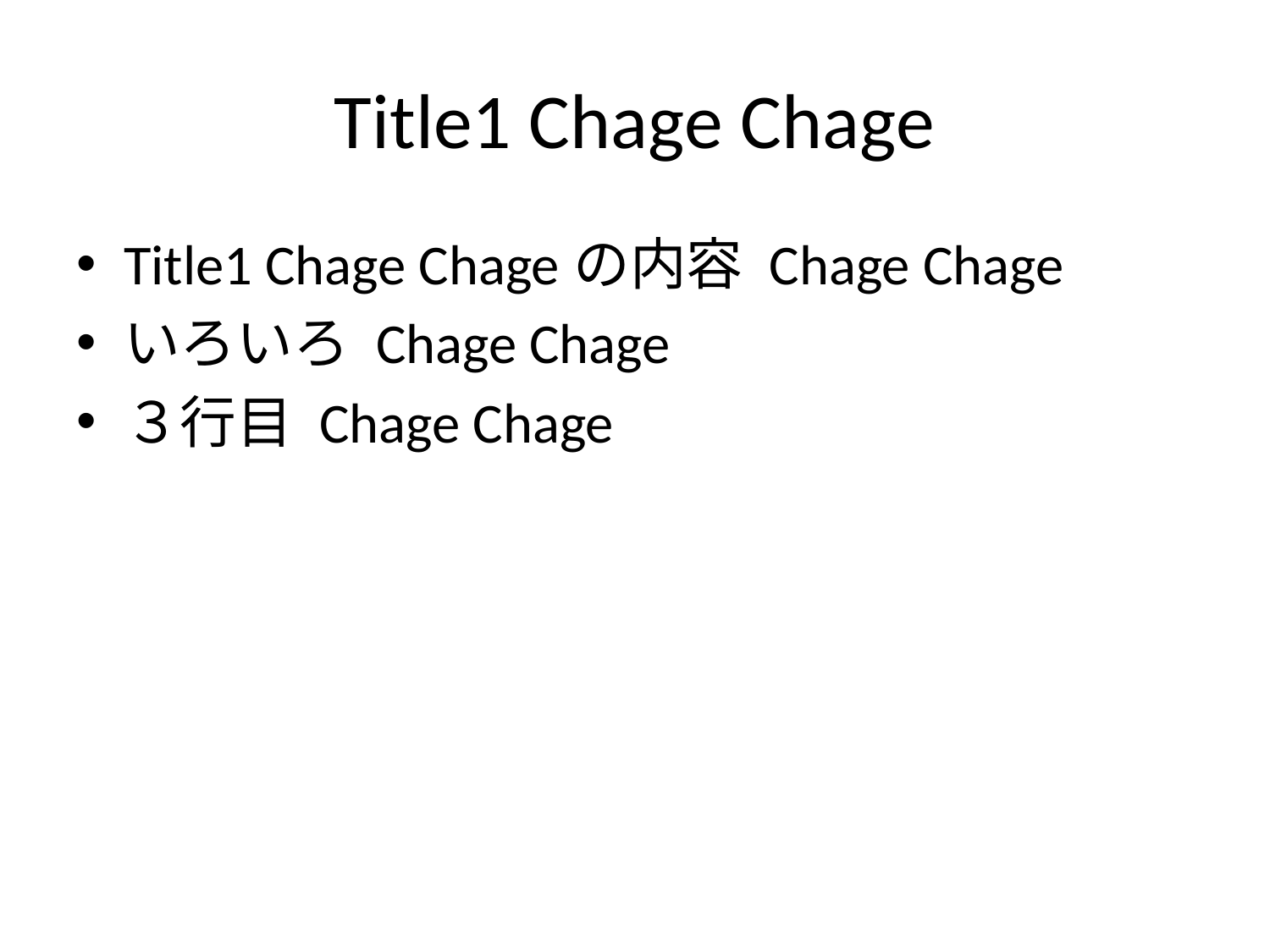

# Title1 Chage Chage
Title1 Chage Chageの内容 Chage Chage
いろいろ Chage Chage
３行目 Chage Chage